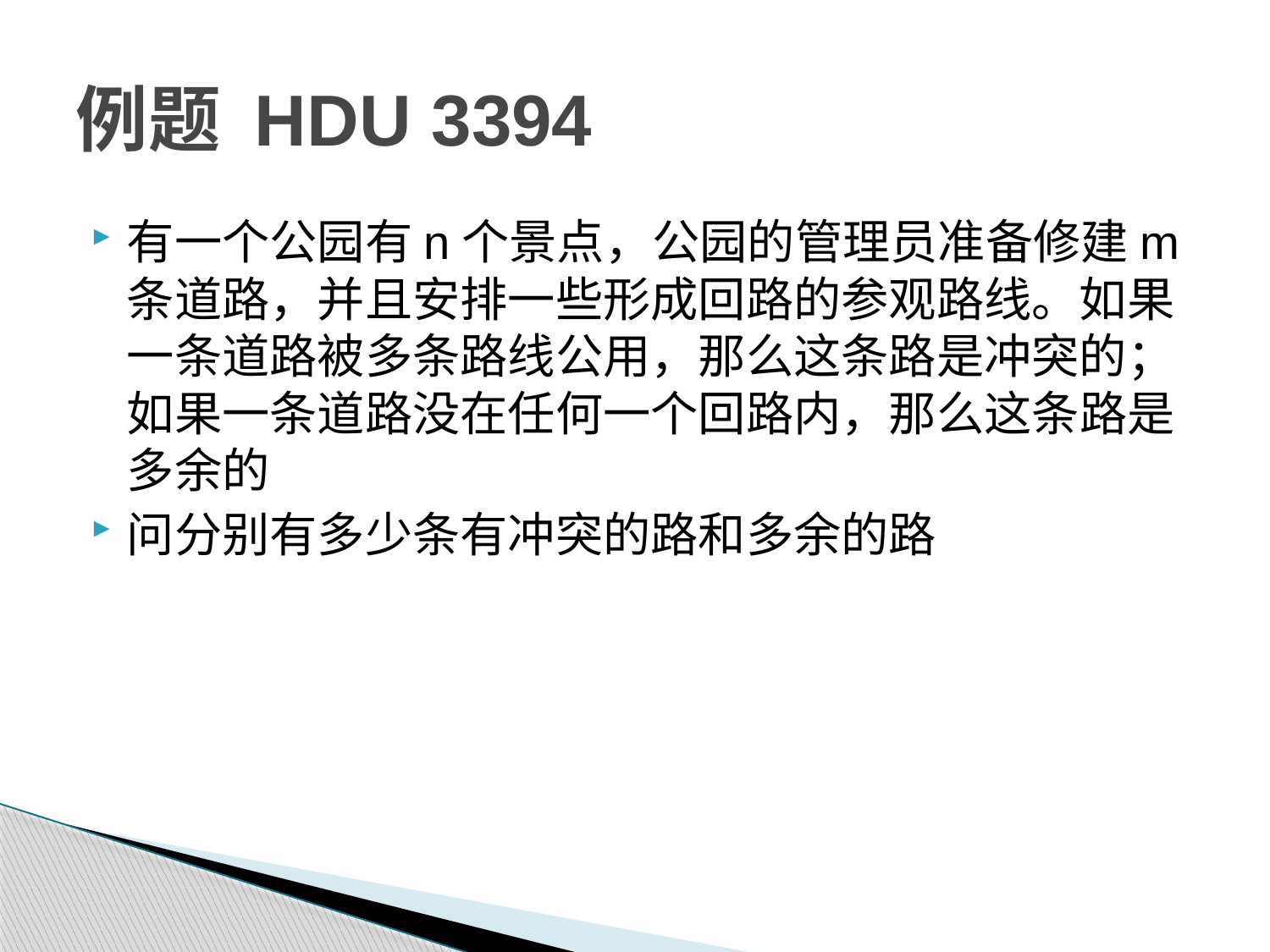

# 例题 HDU 3394
有一个公园有n个景点，公园的管理员准备修建m条道路，并且安排一些形成回路的参观路线。如果一条道路被多条路线公用，那么这条路是冲突的；如果一条道路没在任何一个回路内，那么这条路是多余的
问分别有多少条有冲突的路和多余的路